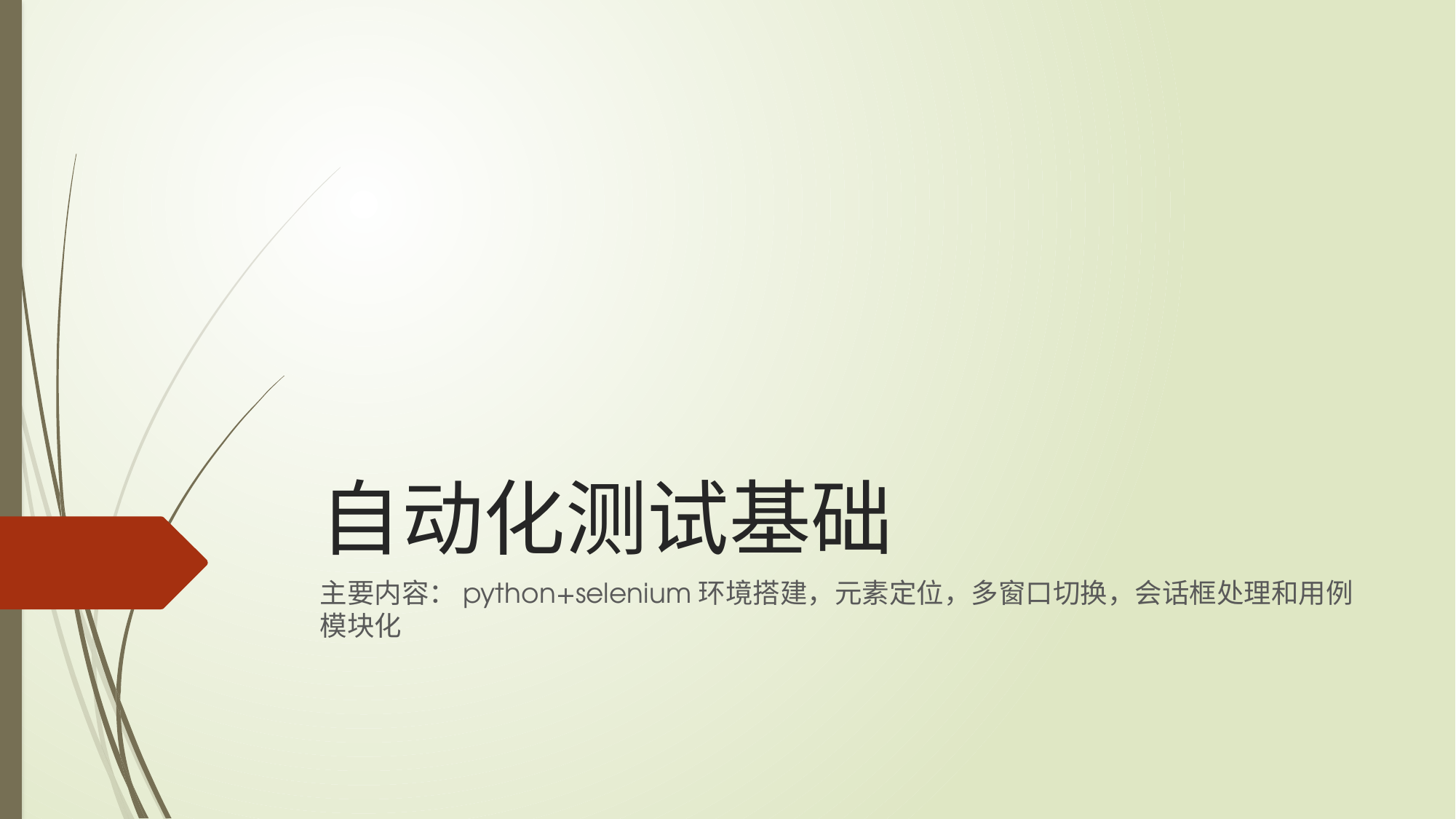

# 自动化测试基础
主要内容：python+selenium环境搭建，元素定位，多窗口切换，会话框处理和用例模块化